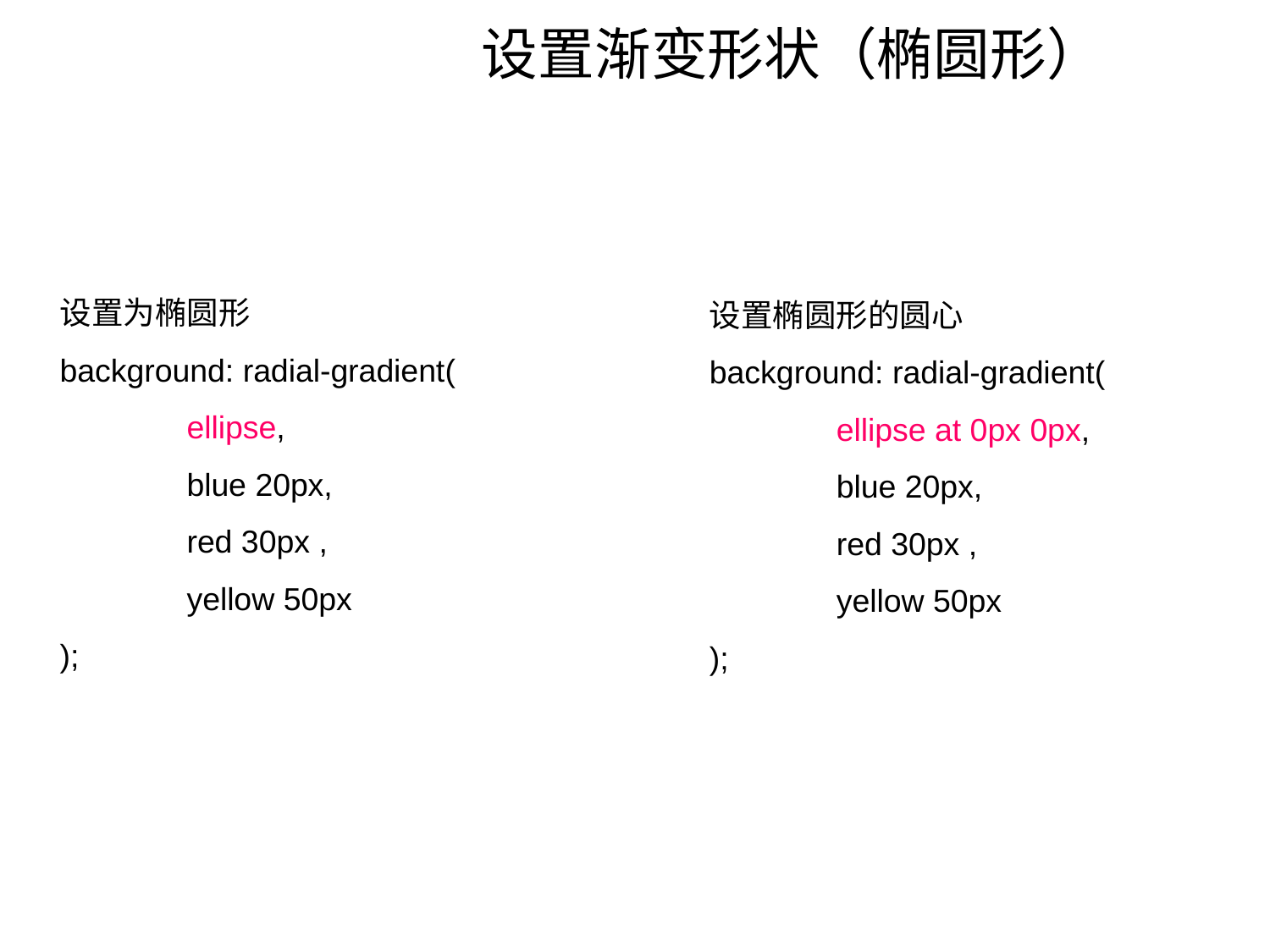

# 设置渐变形状（椭圆形）
设置为椭圆形
background: radial-gradient(
	ellipse,
	blue 20px,
	red 30px ,
	yellow 50px
);
设置椭圆形的圆心
background: radial-gradient(
	ellipse at 0px 0px,
	blue 20px,
	red 30px ,
	yellow 50px
);